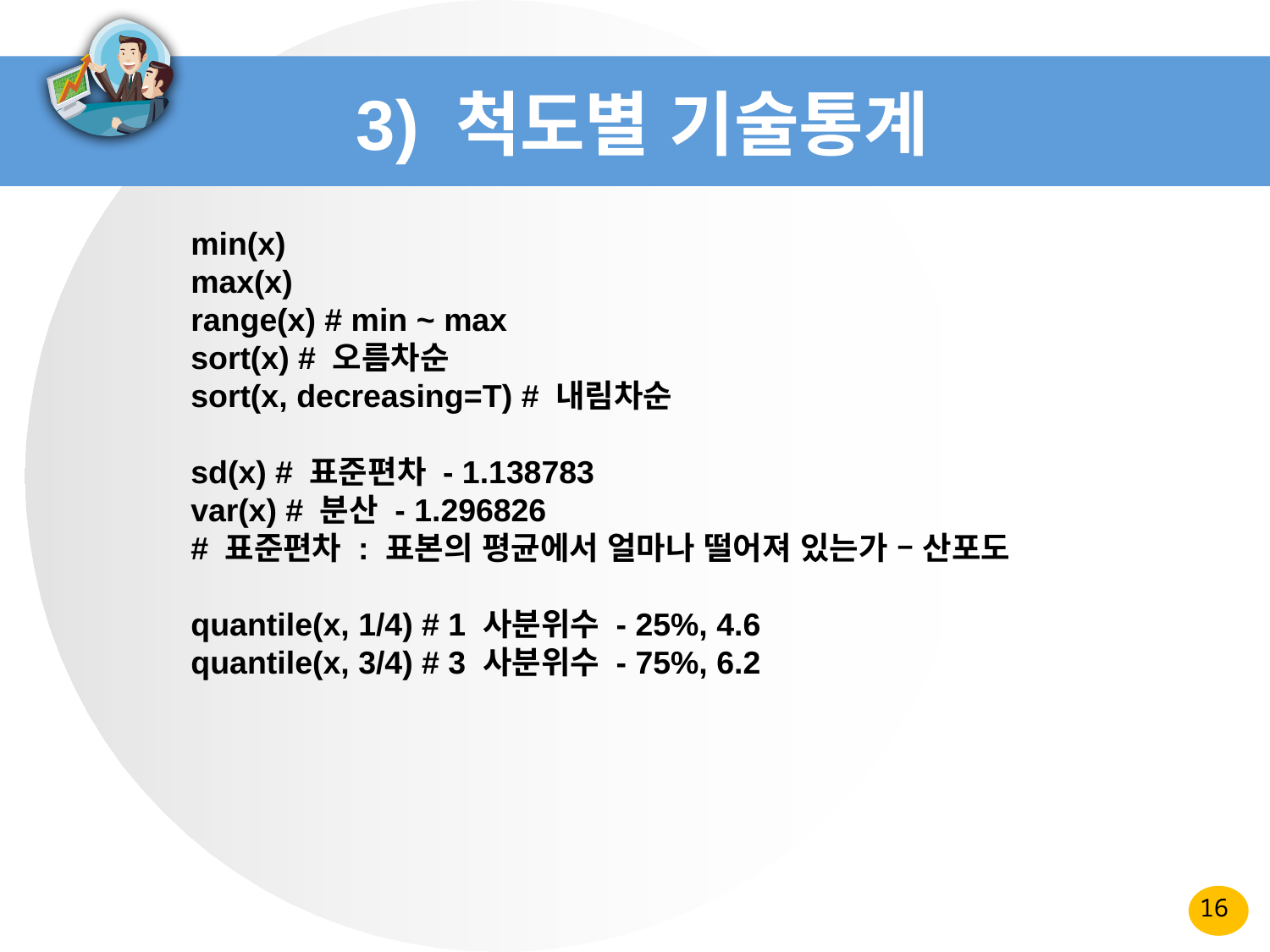

# 3) 척도별 기술통계
min(x)
max(x)
range(x) # min ~ max
sort(x) # 오름차순
sort(x, decreasing=T) # 내림차순

sd(x) # 표준편차 - 1.138783
var(x) # 분산 - 1.296826
# 표준편차 : 표본의 평균에서 얼마나 떨어져 있는가 – 산포도

quantile(x, 1/4) # 1 사분위수 - 25%, 4.6
quantile(x, 3/4) # 3 사분위수 - 75%, 6.2
16